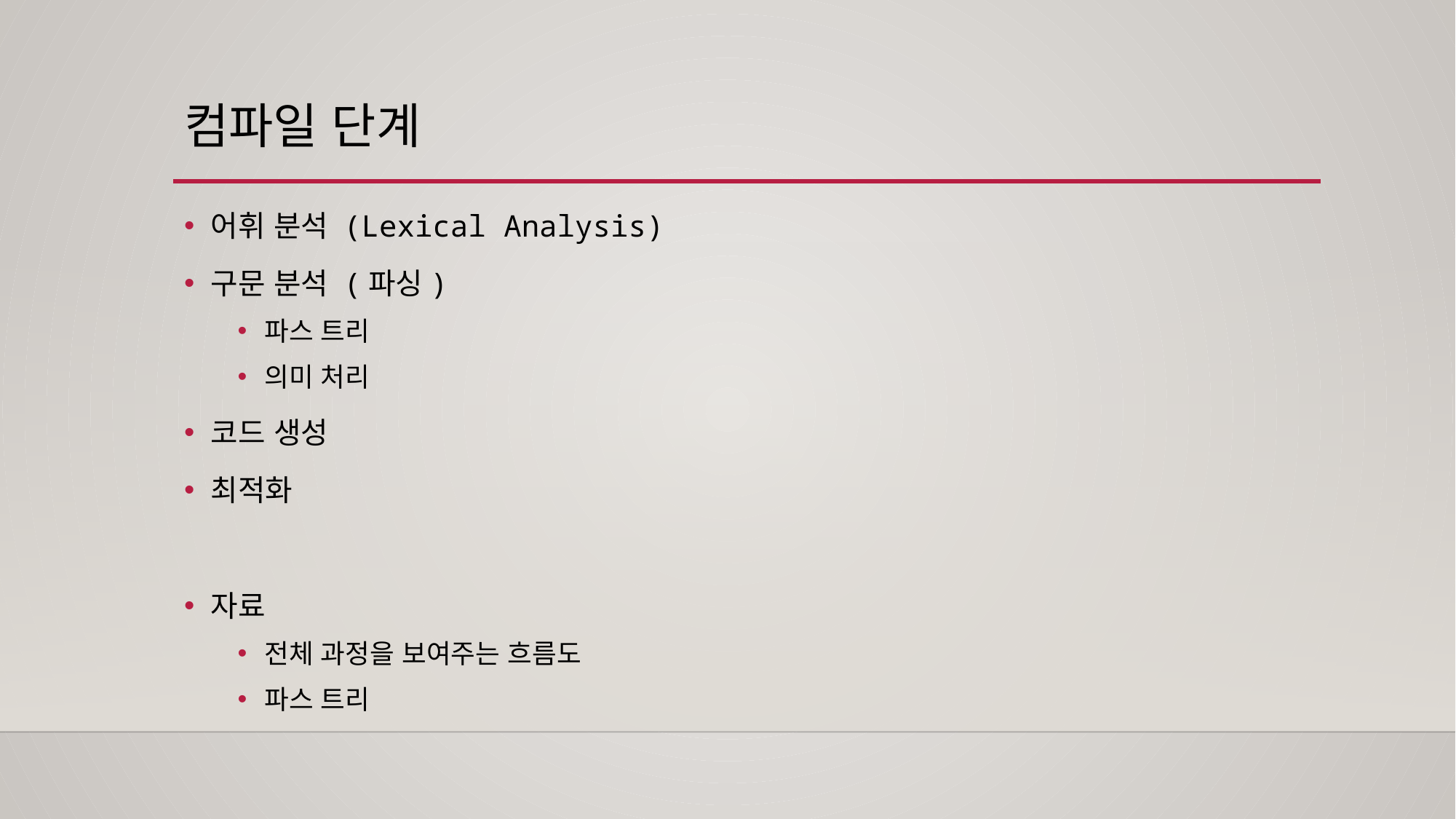

# 컴파일 단계
어휘 분석 (Lexical Analysis)
구문 분석 (파싱)
파스 트리
의미 처리
코드 생성
최적화

자료
전체 과정을 보여주는 흐름도
파스 트리